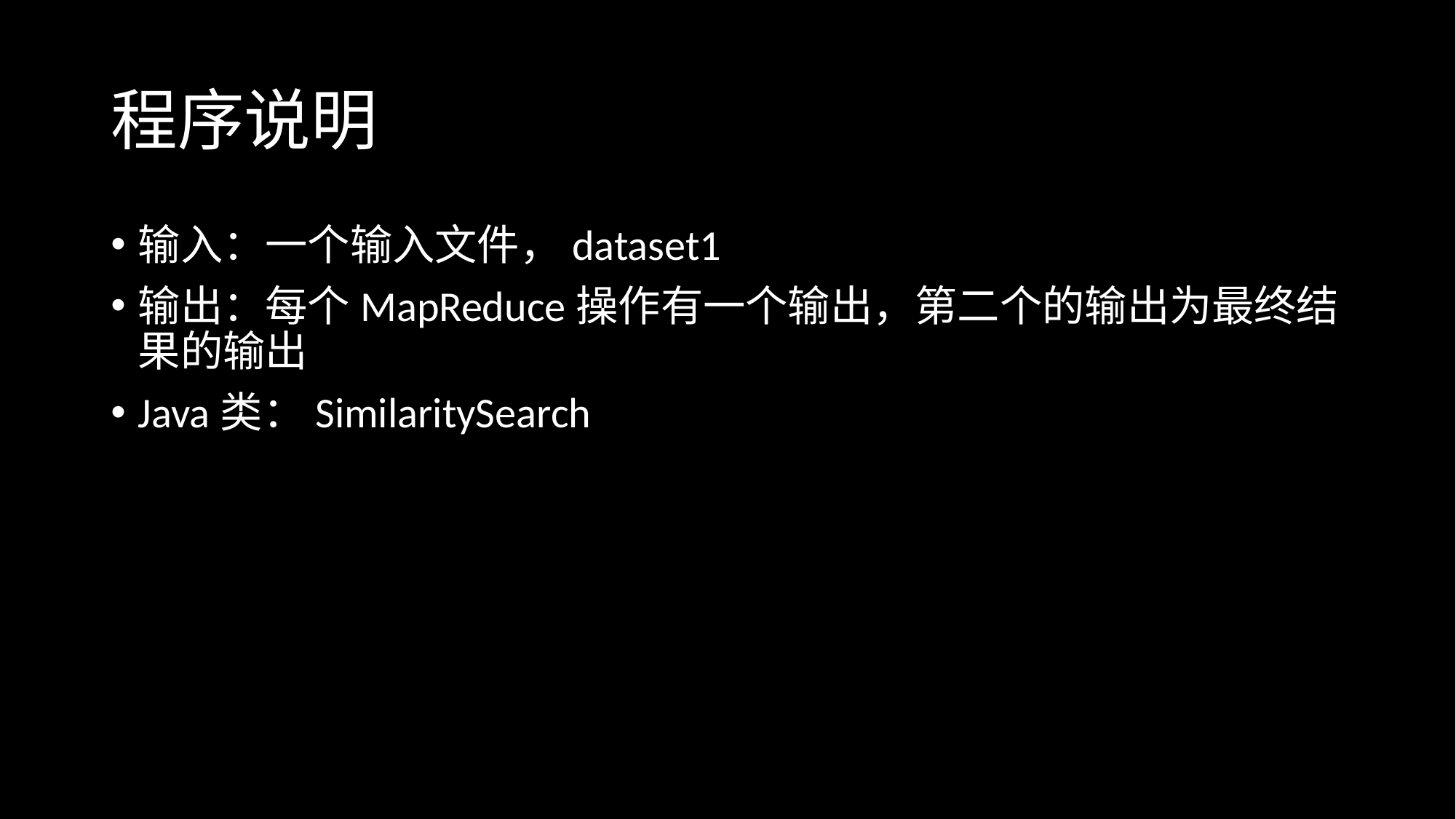

# 程序说明
输入：一个输入文件，dataset1
输出：每个MapReduce操作有一个输出，第二个的输出为最终结果的输出
Java类：SimilaritySearch